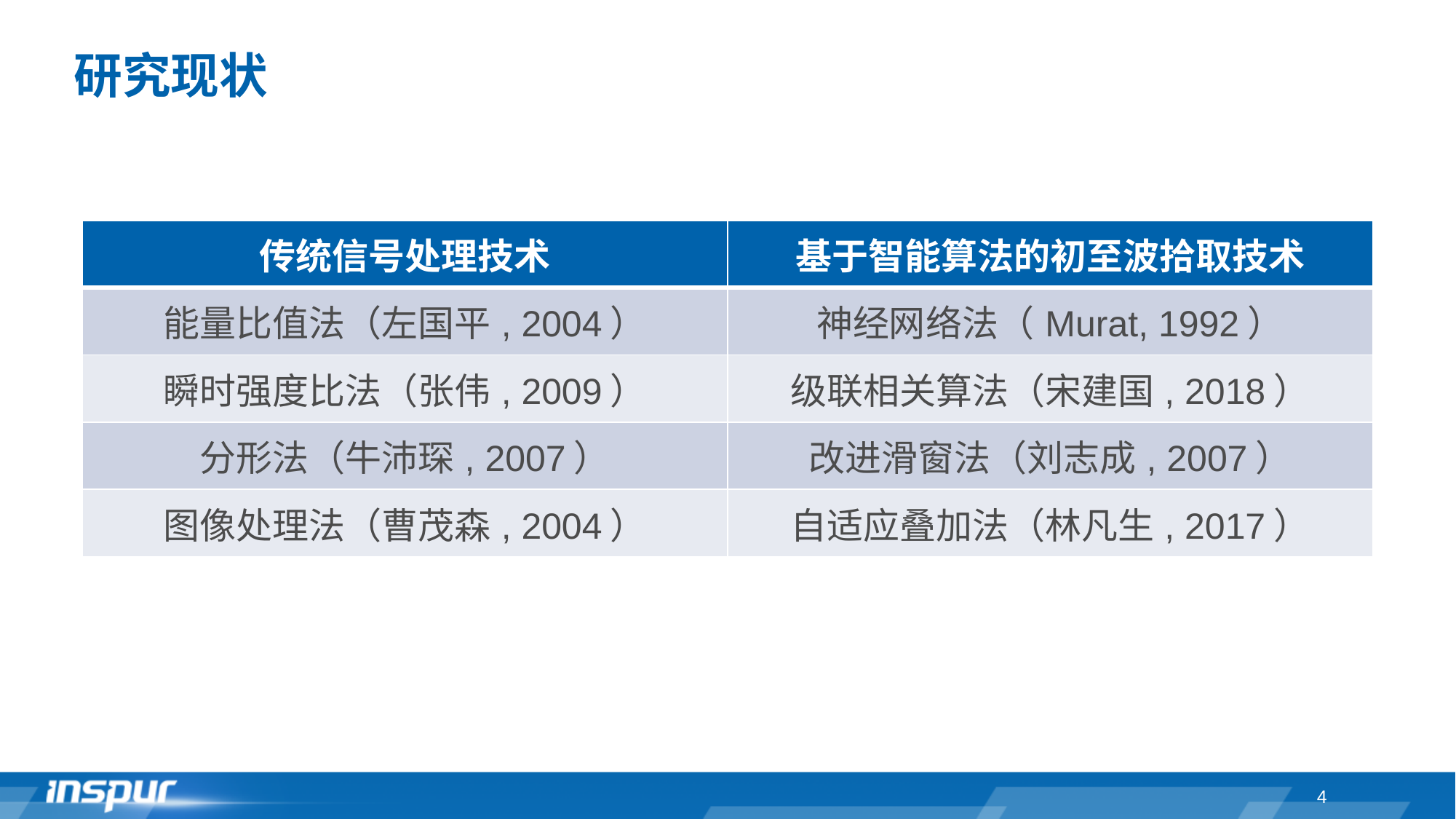

# 研究现状
| 传统信号处理技术 | 基于智能算法的初至波拾取技术 |
| --- | --- |
| 能量比值法（左国平, 2004） | 神经网络法（Murat, 1992） |
| 瞬时强度比法（张伟, 2009） | 级联相关算法（宋建国, 2018） |
| 分形法（牛沛琛, 2007） | 改进滑窗法（刘志成, 2007） |
| 图像处理法（曹茂森, 2004） | 自适应叠加法（林凡生, 2017） |
4